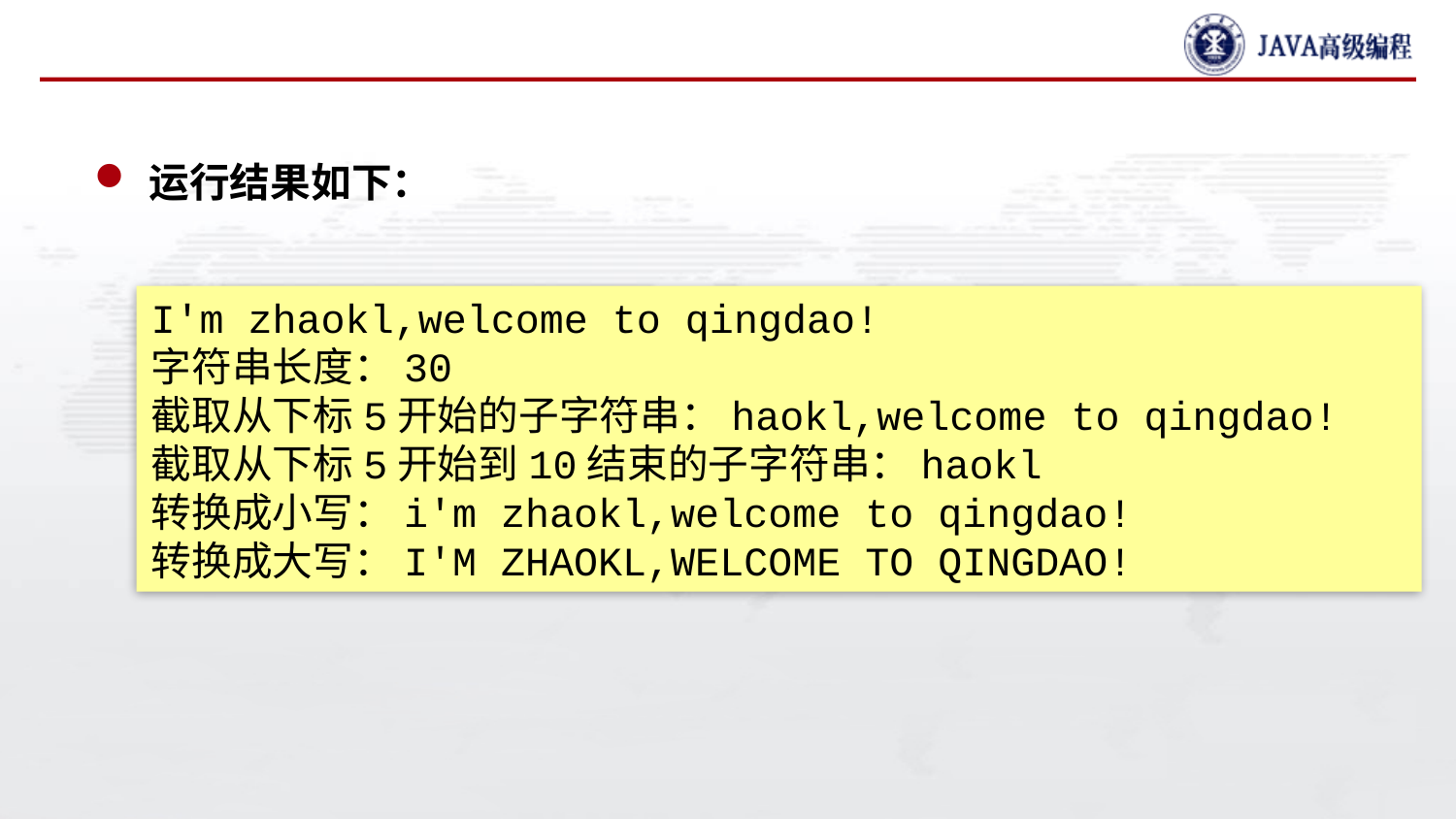

#
运行结果如下：

I'm zhaokl,welcome to qingdao!
字符串长度：30
截取从下标5开始的子字符串：haokl,welcome to qingdao!
截取从下标5开始到10结束的子字符串：haokl
转换成小写：i'm zhaokl,welcome to qingdao!
转换成大写：I'M ZHAOKL,WELCOME TO QINGDAO!